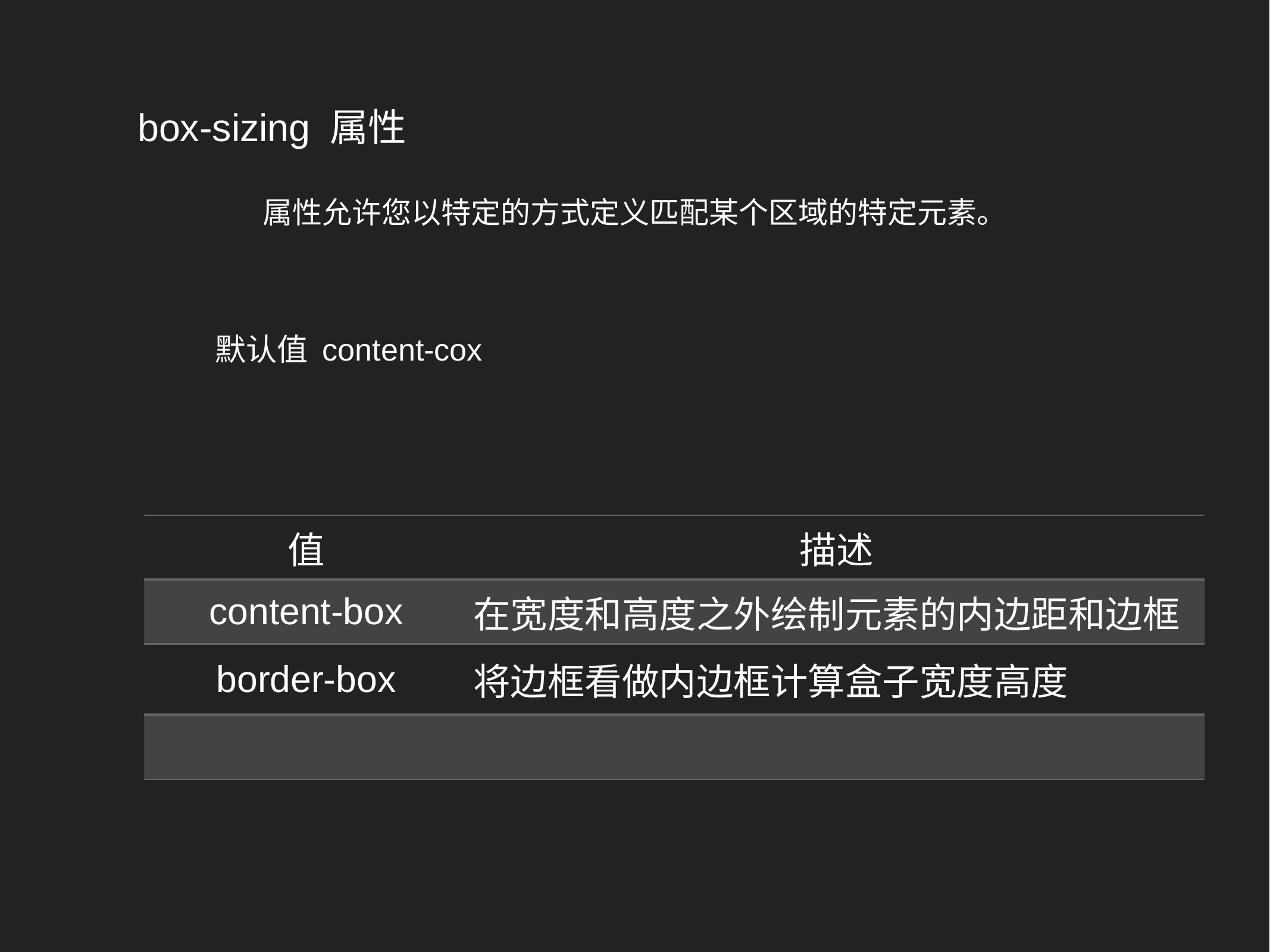

box-sizing 属性
属性允许您以特定的方式定义匹配某个区域的特定元素。
默认值 content-cox
| 值 | 描述 |
| --- | --- |
| content-box | 在宽度和高度之外绘制元素的内边距和边框 |
| border-box | 将边框看做内边框计算盒子宽度高度 |
|  |  |